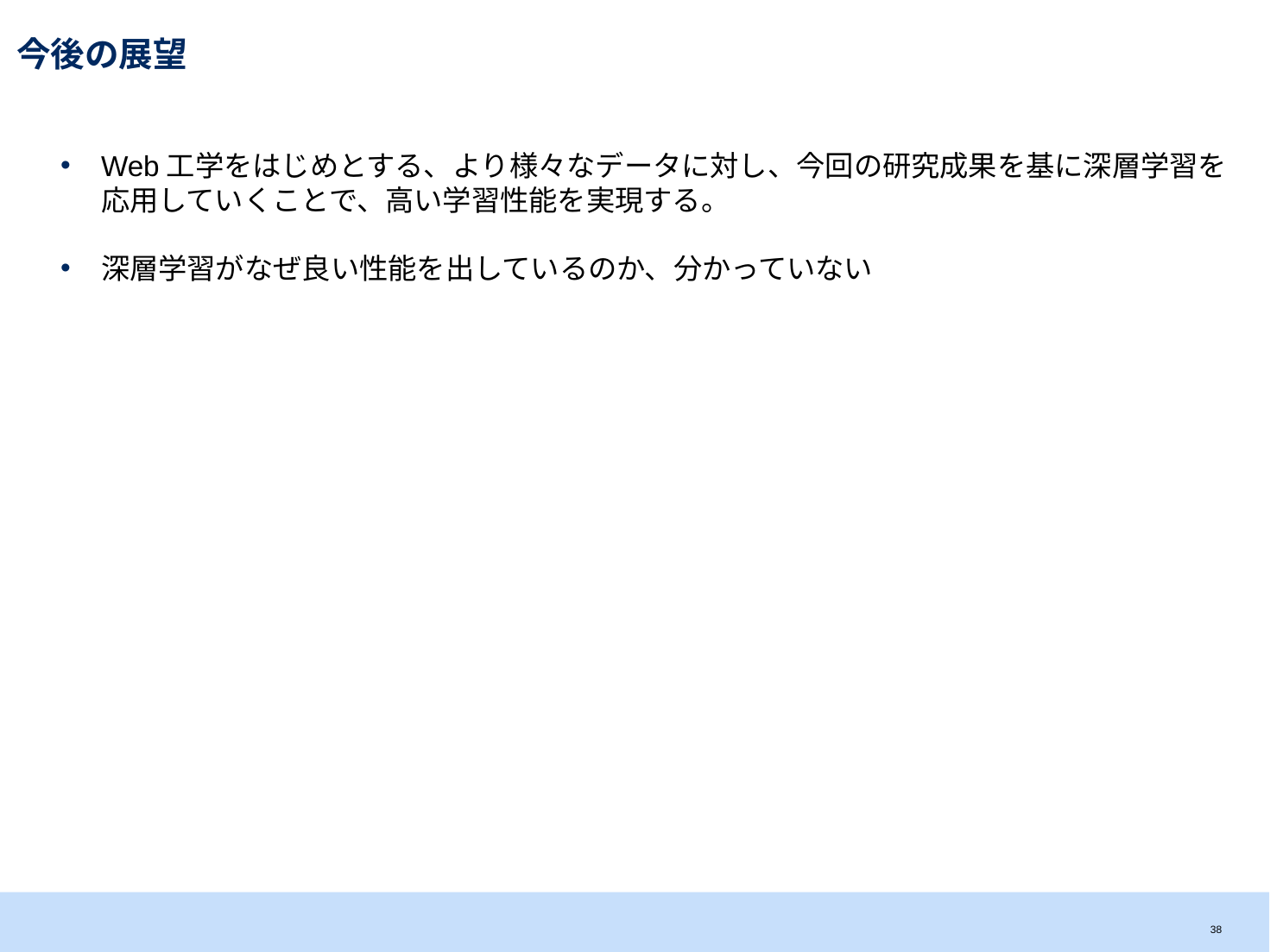

# 今後の展望
Web工学をはじめとする、より様々なデータに対し、今回の研究成果を基に深層学習を応用していくことで、高い学習性能を実現する。

深層学習がなぜ良い性能を出しているのか、分かっていない
38